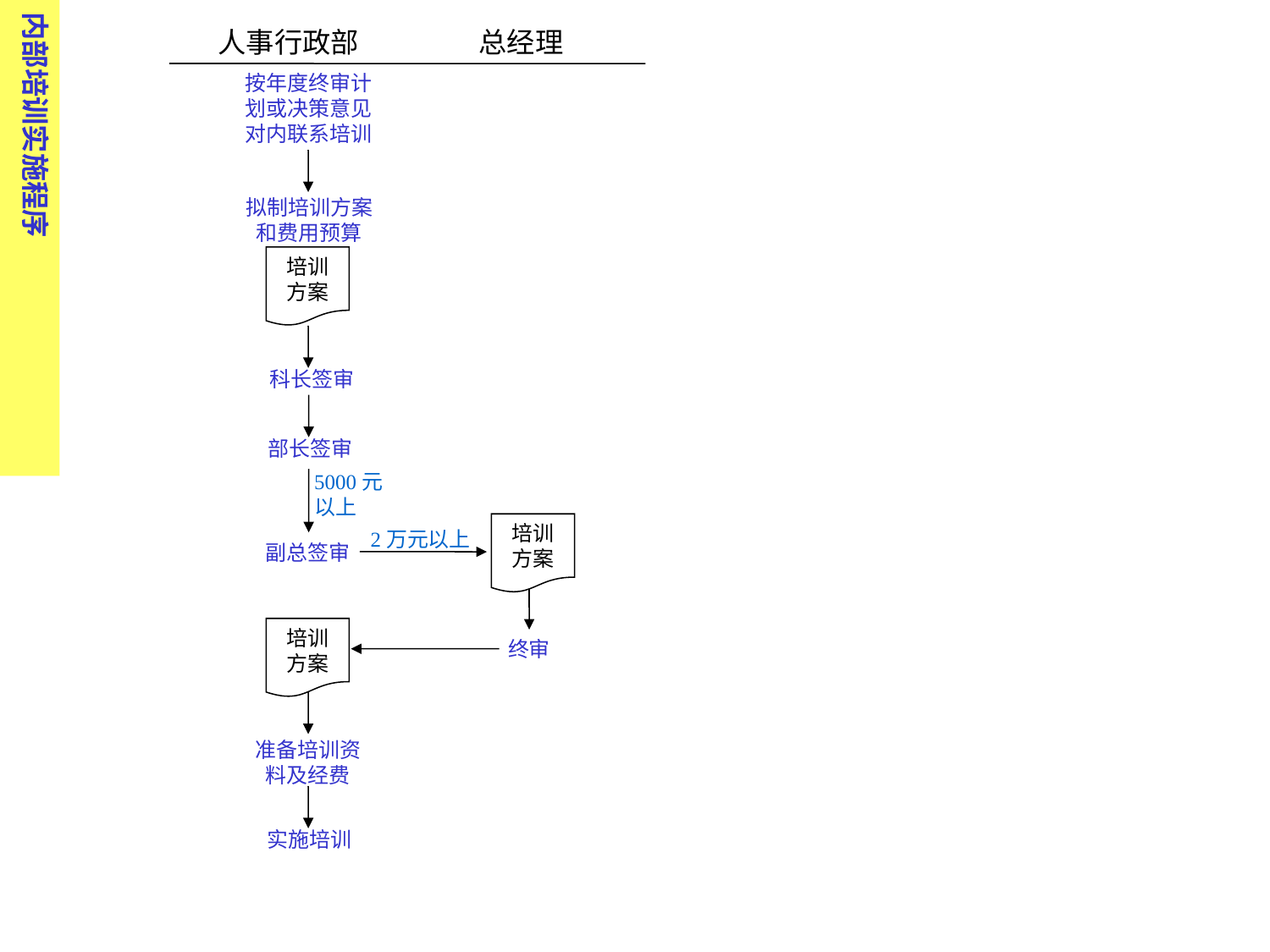

内部培训实施程序
             人事行政部                   总经理
按年度终审计划或决策意见对内联系培训

拟制培训方案和费用预算
培训
方案

科长签审

部长签审
5000元以上

培训
方案
2万元以上
副总签审

培训
方案
终审

准备培训资料及经费

实施培训
15